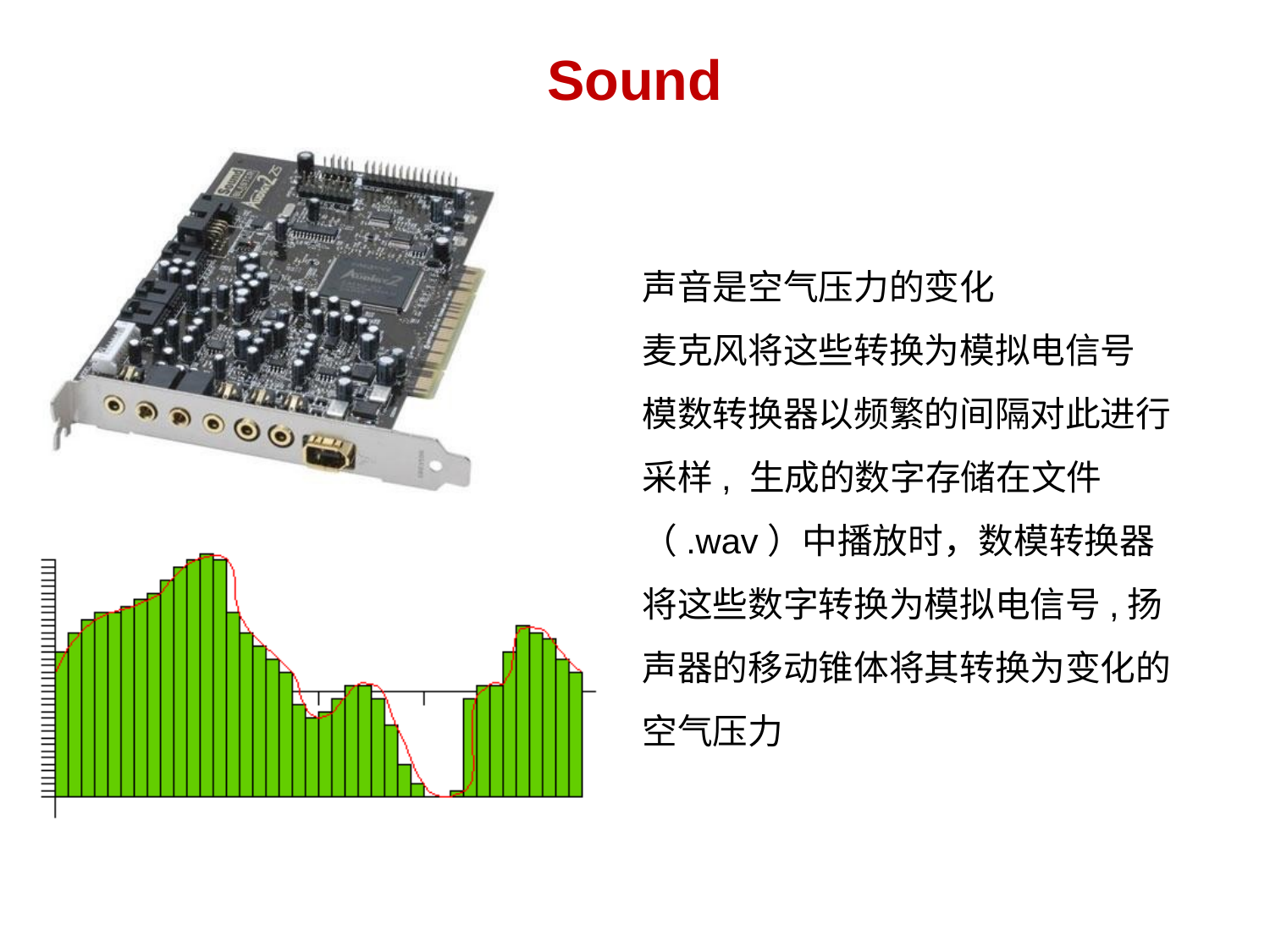

# Sound

声音是空气压力的变化
麦克风将这些转换为模拟电信号
模数转换器以频繁的间隔对此进行采样, 生成的数字存储在文件（.wav）中播放时，数模转换器将这些数字转换为模拟电信号,扬声器的移动锥体将其转换为变化的空气压力